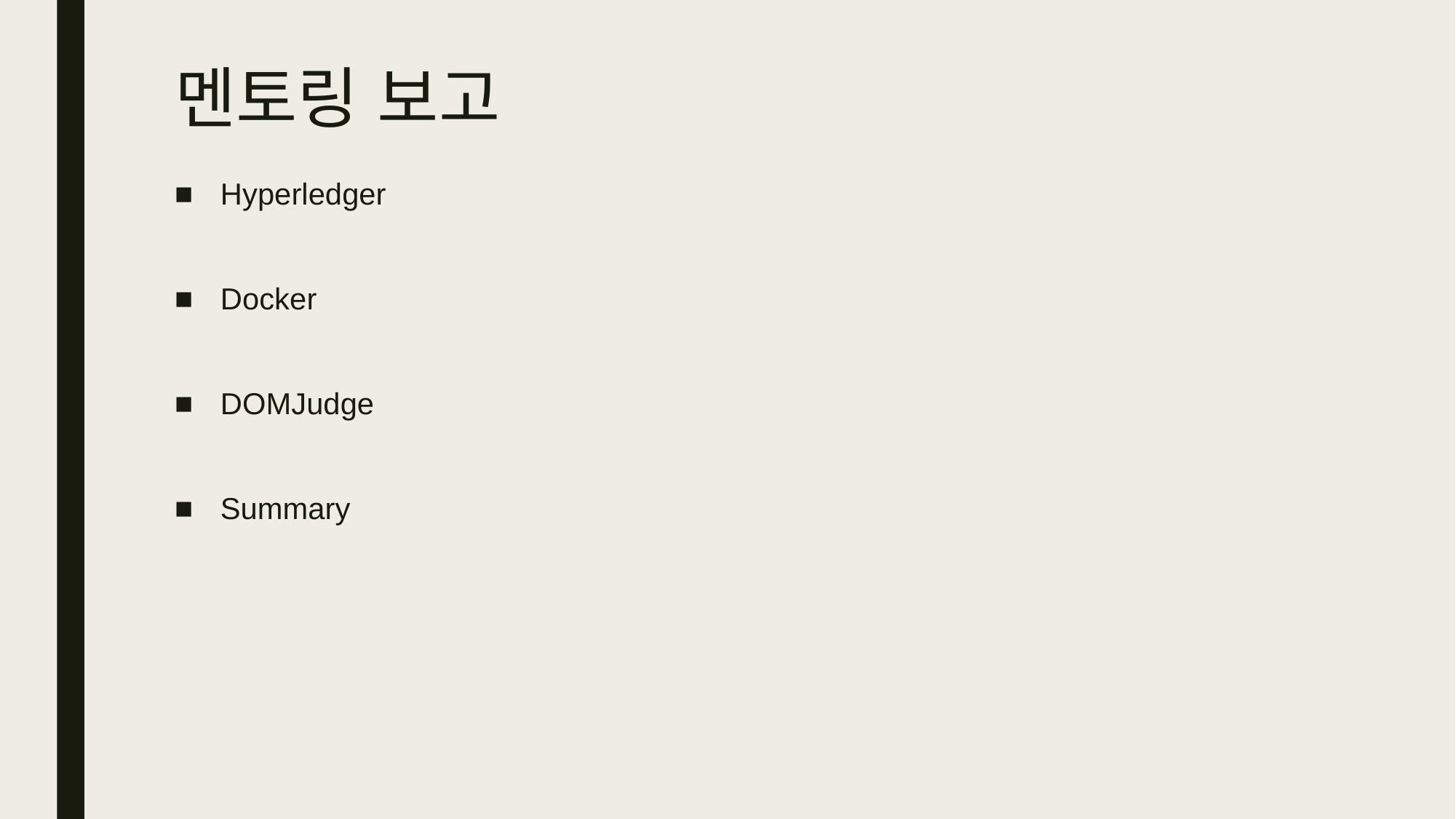

# 멘토링 보고
Hyperledger

Docker

DOMJudge

Summary